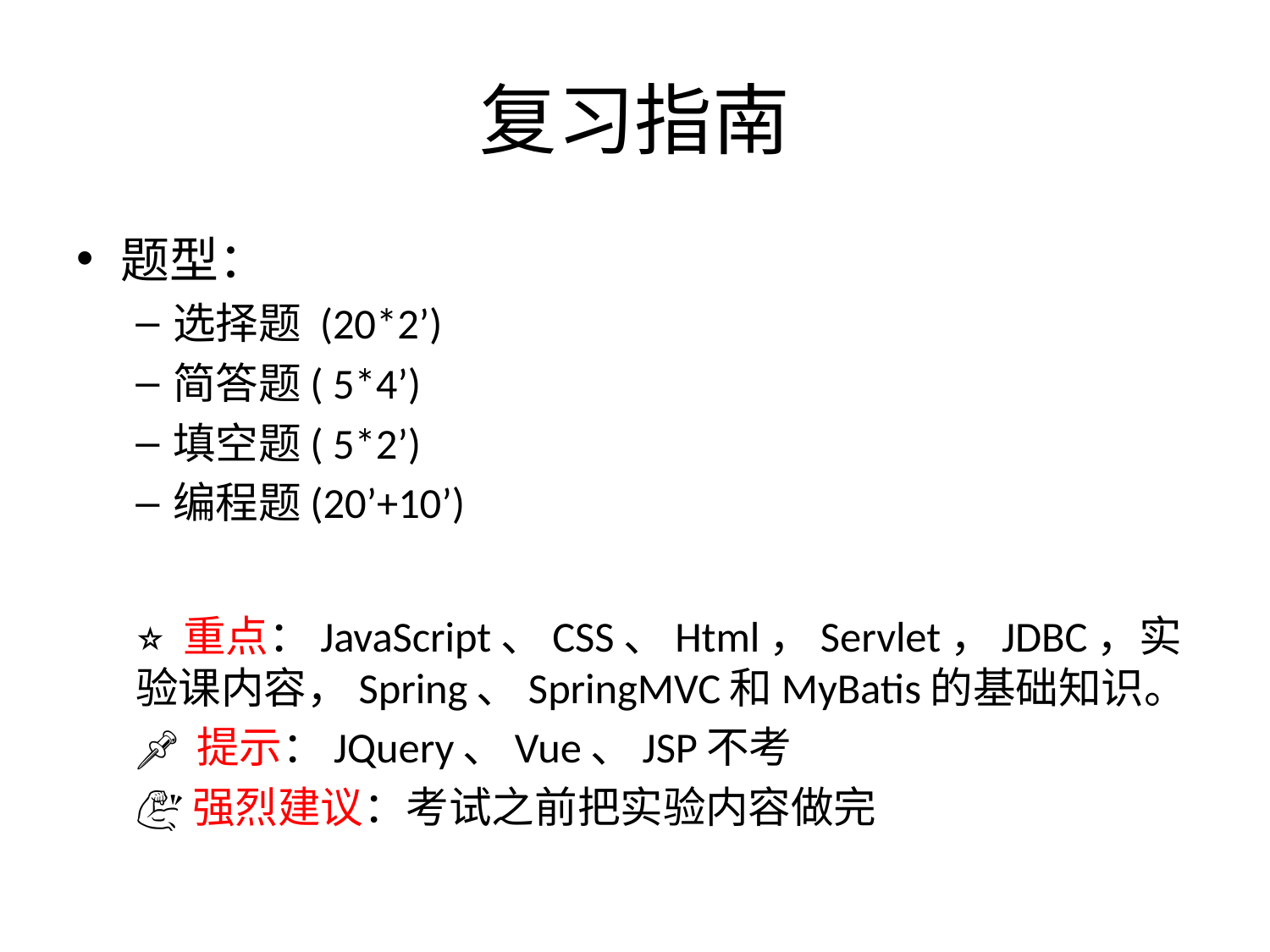

# 复习指南
题型：
选择题 (20*2’)
简答题( 5*4’)
填空题( 5*2’)
编程题(20’+10’)

⭐️ 重点：JavaScript、CSS、Html，Servlet，JDBC，实验课内容，Spring、SpringMVC和MyBatis的基础知识。
📌 提示：JQuery、Vue、JSP不考
💪强烈建议：考试之前把实验内容做完